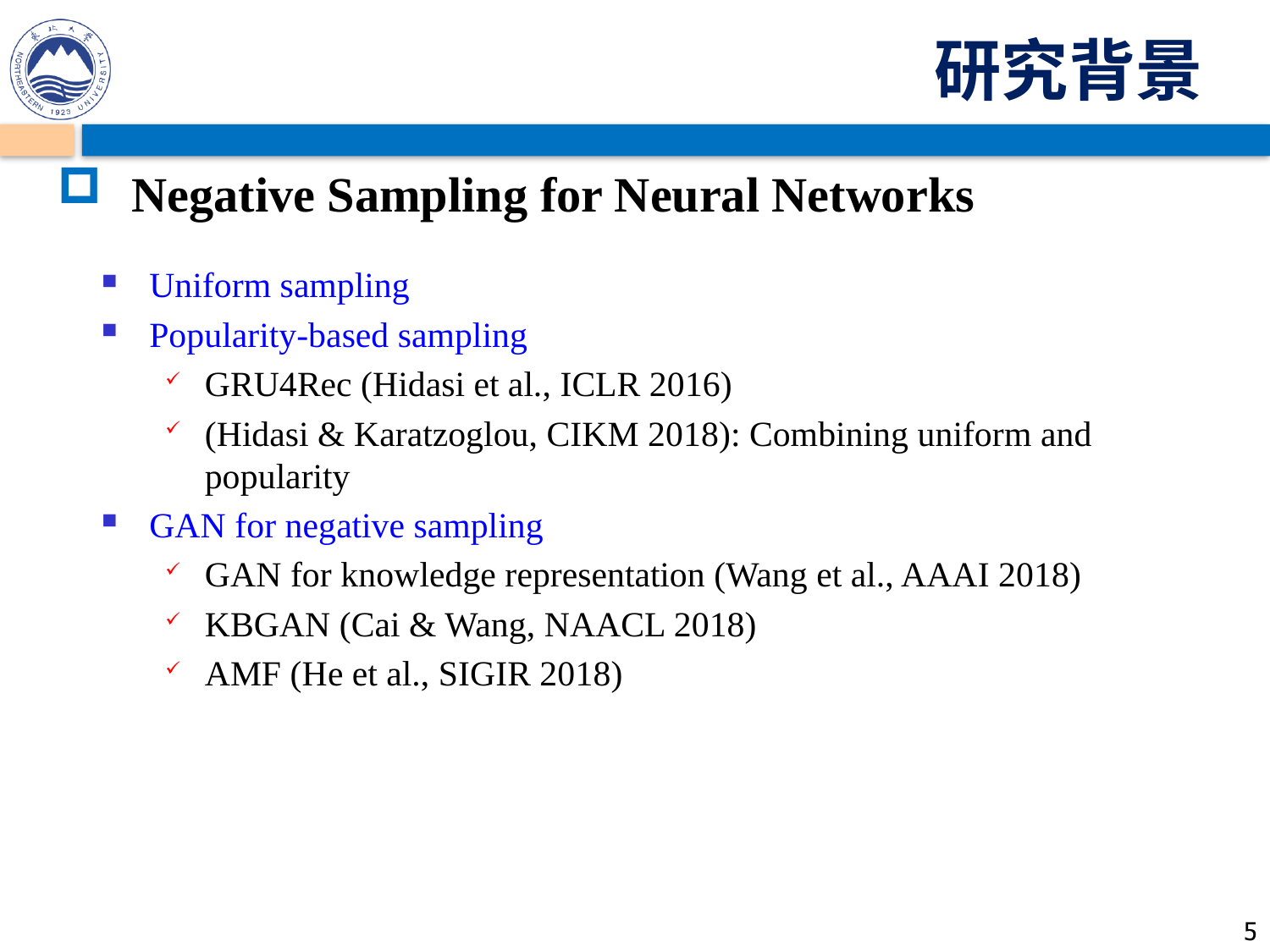

研究背景
Negative Sampling for Neural Networks
Uniform sampling
Popularity-based sampling
GRU4Rec (Hidasi et al., ICLR 2016)
(Hidasi & Karatzoglou, CIKM 2018): Combining uniform and popularity
GAN for negative sampling
GAN for knowledge representation (Wang et al., AAAI 2018)
KBGAN (Cai & Wang, NAACL 2018)
AMF (He et al., SIGIR 2018)

5